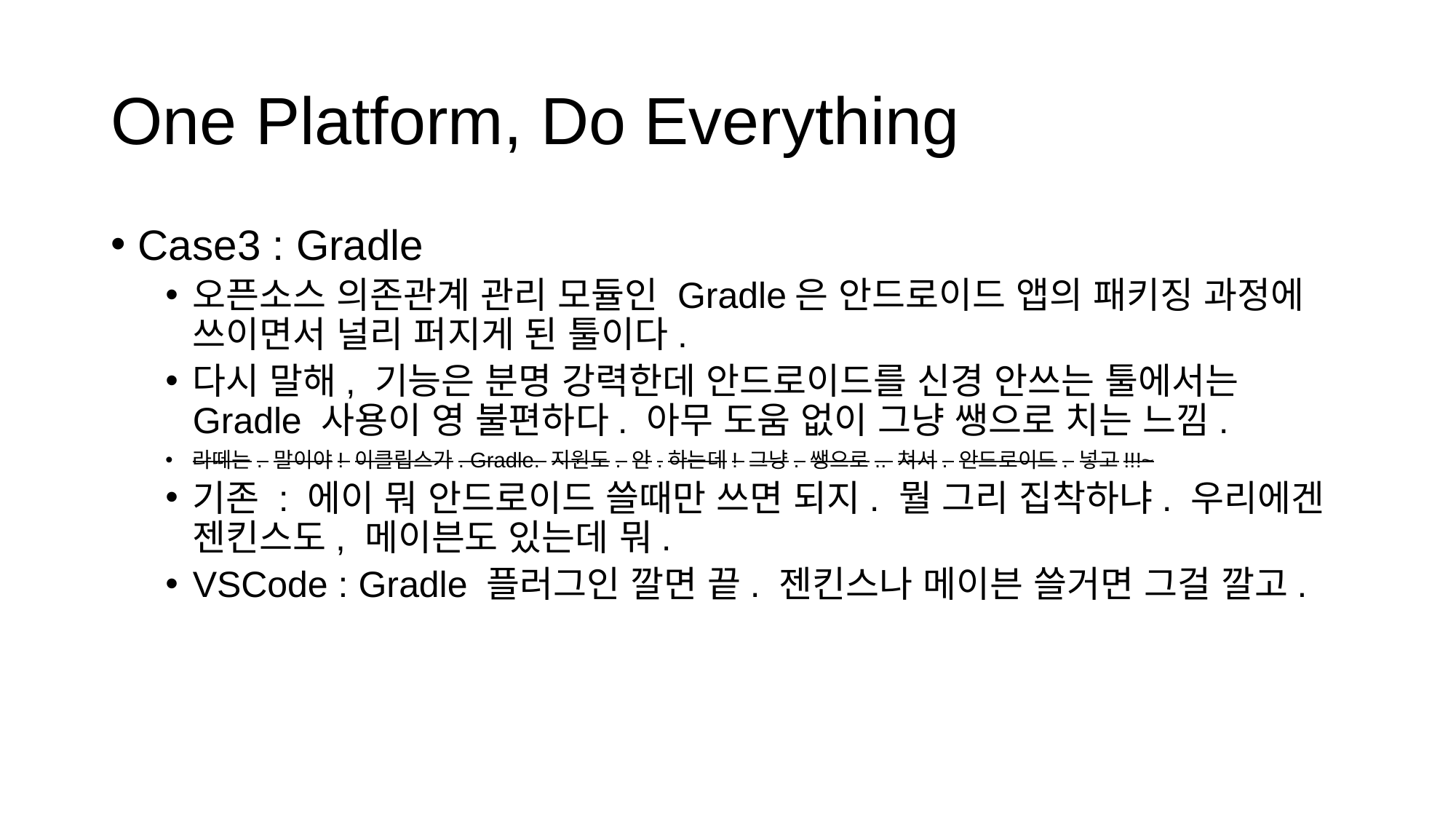

# One Platform, Do Everything
Case3 : Gradle
오픈소스 의존관계 관리 모듈인 Gradle은 안드로이드 앱의 패키징 과정에 쓰이면서 널리 퍼지게 된 툴이다.
다시 말해, 기능은 분명 강력한데 안드로이드를 신경 안쓰는 툴에서는 Gradle 사용이 영 불편하다. 아무 도움 없이 그냥 쌩으로 치는 느낌.
라떼는. 말이야! 이클립스가. Gradle. 지원도. 안.하는데! 그냥. 쌩으로.. 쳐서. 안드로이드. 넣고!!!~
기존 : 에이 뭐 안드로이드 쓸때만 쓰면 되지. 뭘 그리 집착하냐. 우리에겐 젠킨스도, 메이븐도 있는데 뭐.
VSCode : Gradle 플러그인 깔면 끝. 젠킨스나 메이븐 쓸거면 그걸 깔고.